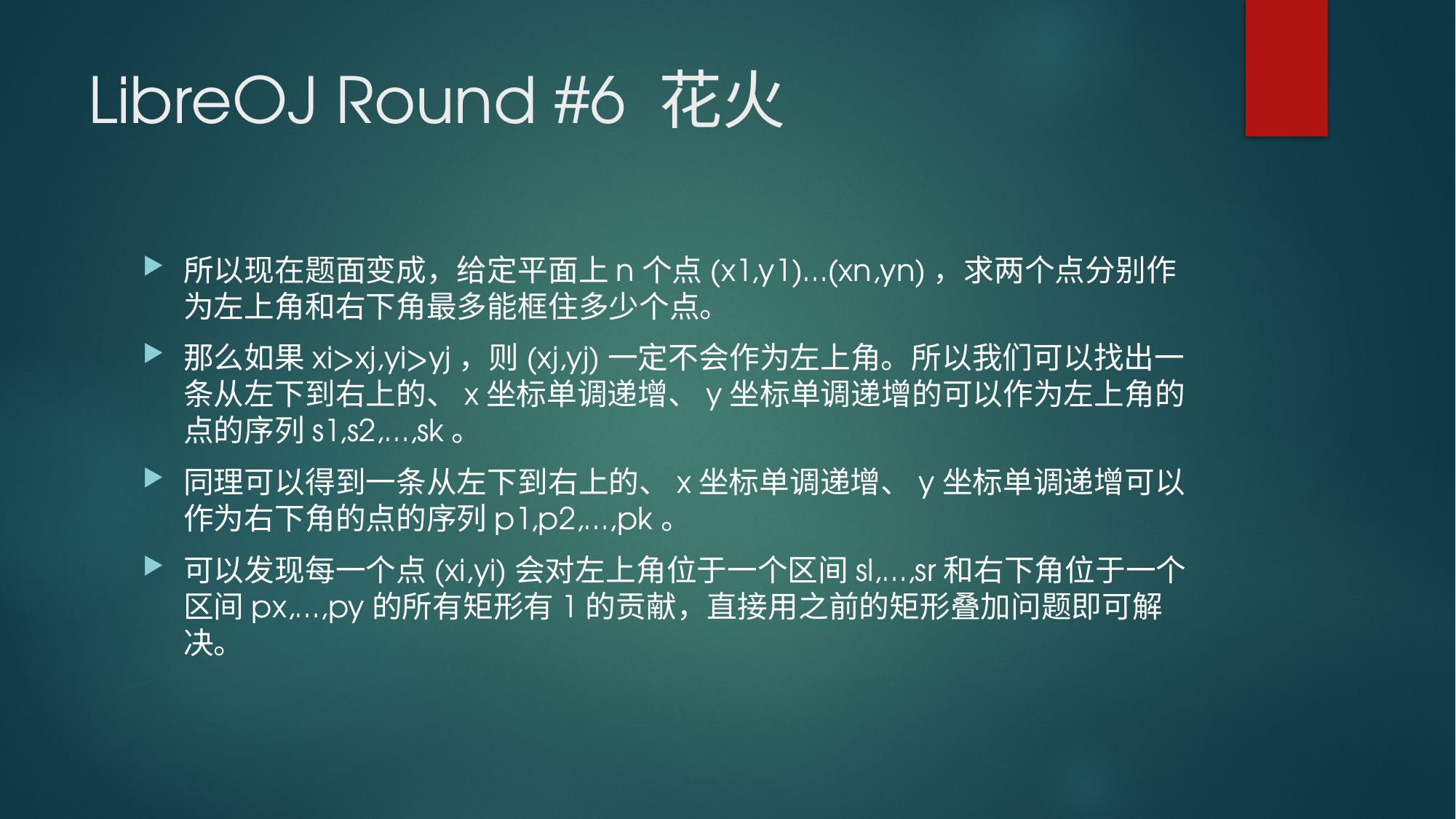

# LibreOJ Round #6 花火
所以现在题面变成，给定平面上n个点(x1,y1)…(xn,yn)，求两个点分别作为左上角和右下角最多能框住多少个点。
那么如果xi>xj,yi>yj，则(xj,yj)一定不会作为左上角。所以我们可以找出一条从左下到右上的、x坐标单调递增、y坐标单调递增的可以作为左上角的点的序列s1,s2,…,sk。
同理可以得到一条从左下到右上的、x坐标单调递增、y坐标单调递增可以作为右下角的点的序列p1,p2,…,pk。
可以发现每一个点(xi,yi)会对左上角位于一个区间sl,…,sr和右下角位于一个区间px,…,py的所有矩形有1的贡献，直接用之前的矩形叠加问题即可解决。